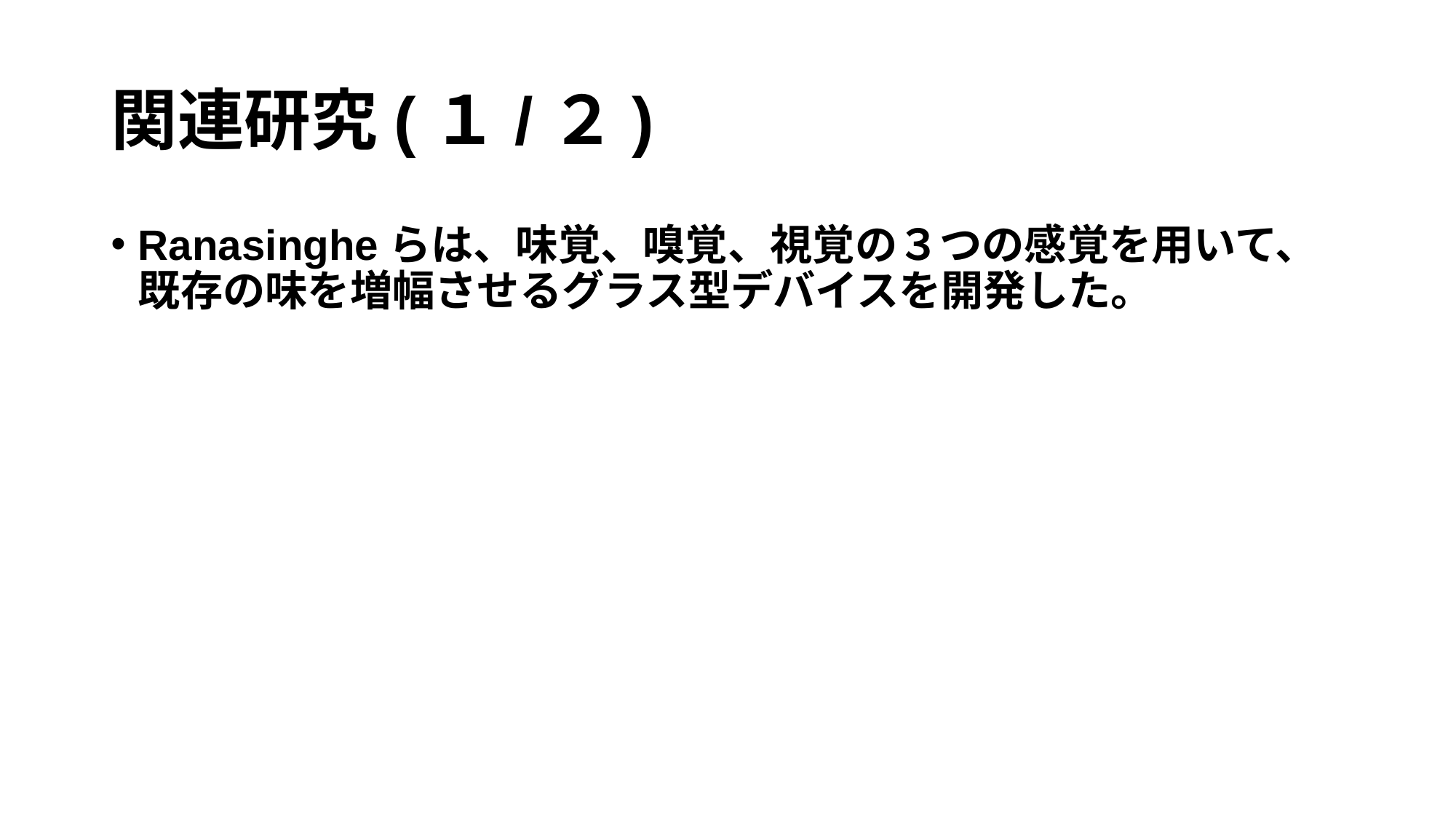

# 関連研究(１/２)
Ranasingheらは、味覚、嗅覚、視覚の３つの感覚を用いて、既存の味を増幅させるグラス型デバイスを開発した。